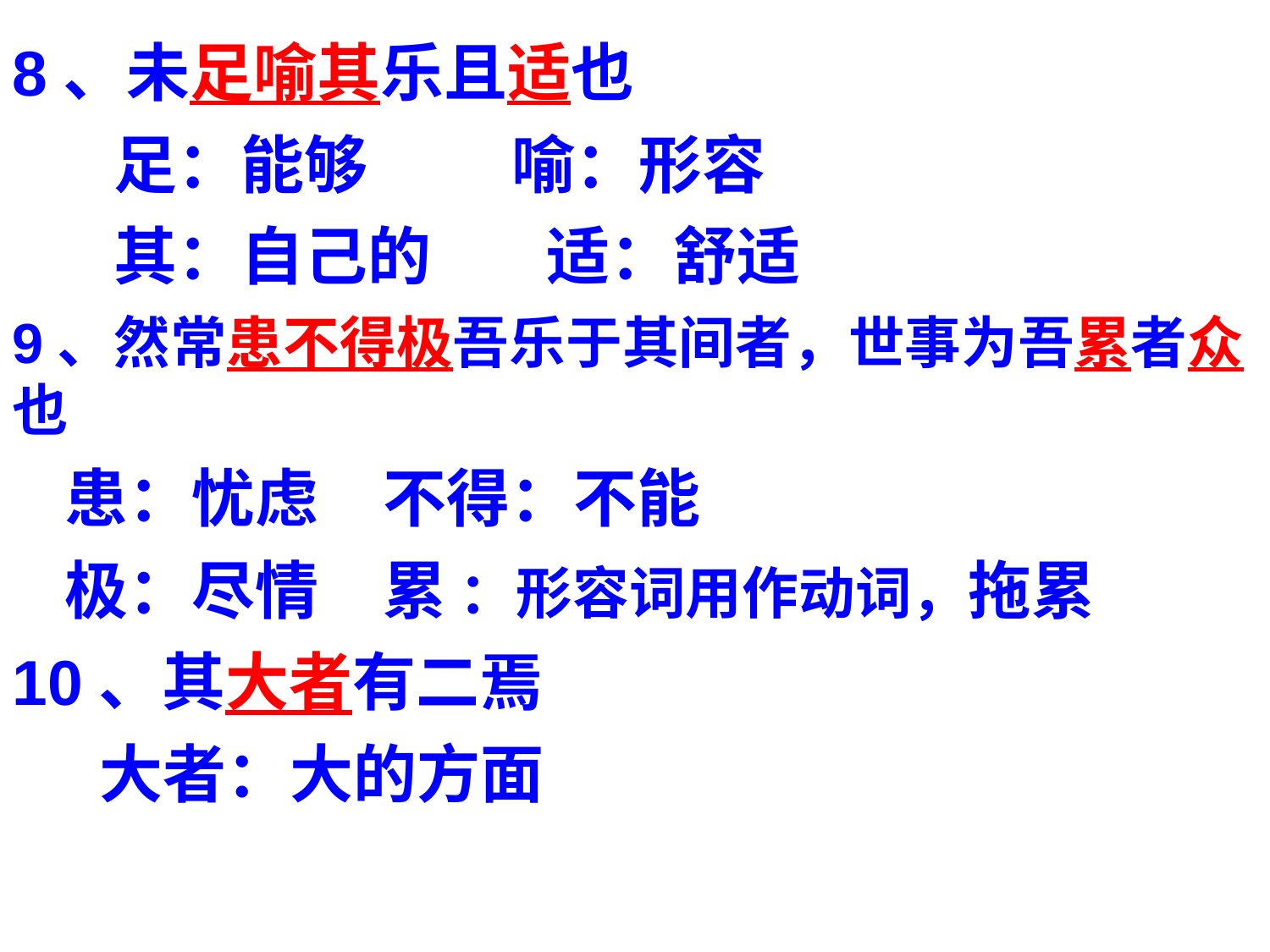

8、未足喻其乐且适也
      足：能够          喻：形容
      其：自己的        适：舒适
9、然常患不得极吾乐于其间者，世事为吾累者众也
   患：忧虑     不得：不能
   极：尽情     累 ：形容词用作动词，拖累
10、其大者有二焉
     大者：大的方面